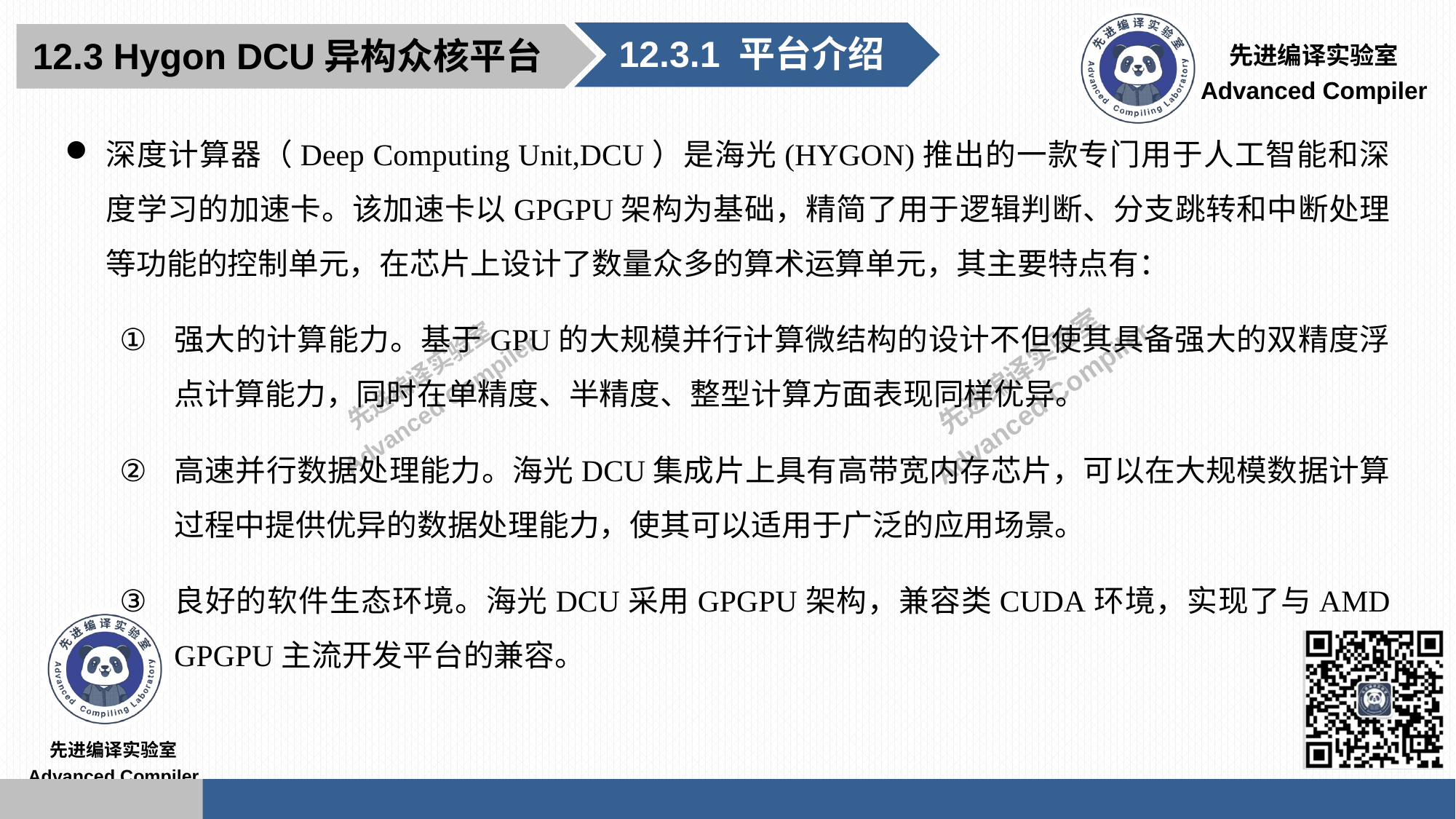

12.3.1 平台介绍

12.3 Hygon DCU异构众核平台
深度计算器（Deep Computing Unit,DCU）是海光(HYGON)推出的一款专门用于人工智能和深度学习的加速卡。该加速卡以GPGPU架构为基础，精简了用于逻辑判断、分支跳转和中断处理等功能的控制单元，在芯片上设计了数量众多的算术运算单元，其主要特点有：
强大的计算能力。基于GPU的大规模并行计算微结构的设计不但使其具备强大的双精度浮点计算能力，同时在单精度、半精度、整型计算方面表现同样优异。
高速并行数据处理能力。海光DCU集成片上具有高带宽内存芯片，可以在大规模数据计算过程中提供优异的数据处理能力，使其可以适用于广泛的应用场景。
良好的软件生态环境。海光DCU采用GPGPU架构，兼容类CUDA环境，实现了与AMD GPGPU主流开发平台的兼容。